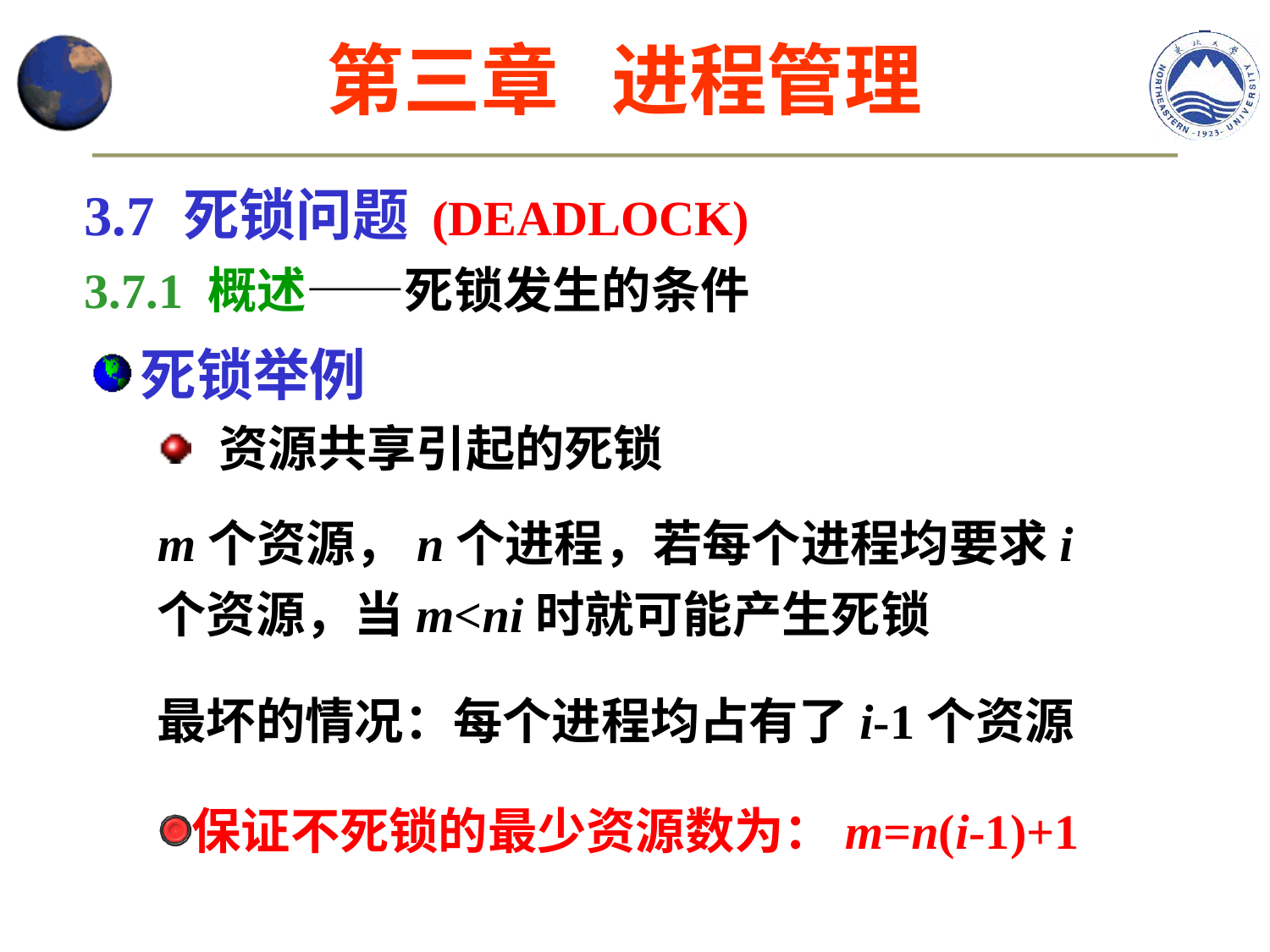

第三章   进程管理
3.7 死锁问题 (DEADLOCK)
3.7.1 概述——死锁发生的条件
死锁举例
 资源共享引起的死锁
m个资源，n个进程，若每个进程均要求i个资源，当m<ni时就可能产生死锁
最坏的情况：每个进程均占有了i-1个资源
保证不死锁的最少资源数为：m=n(i-1)+1